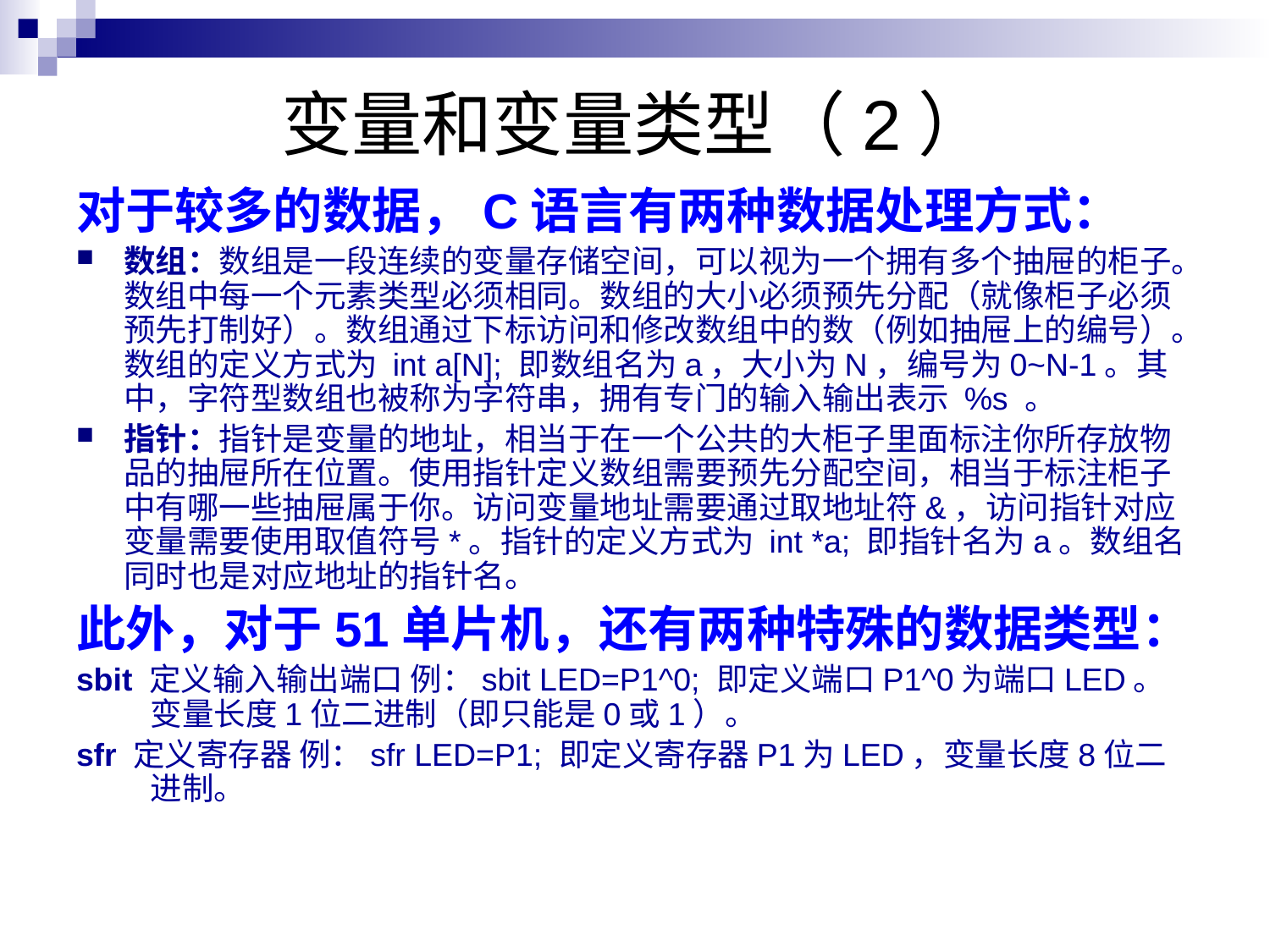

# 变量和变量类型（2）
对于较多的数据，C语言有两种数据处理方式：
数组：数组是一段连续的变量存储空间，可以视为一个拥有多个抽屉的柜子。数组中每一个元素类型必须相同。数组的大小必须预先分配（就像柜子必须预先打制好）。数组通过下标访问和修改数组中的数（例如抽屉上的编号）。数组的定义方式为 int a[N]; 即数组名为a，大小为N，编号为0~N-1。其中，字符型数组也被称为字符串，拥有专门的输入输出表示 %s 。
指针：指针是变量的地址，相当于在一个公共的大柜子里面标注你所存放物品的抽屉所在位置。使用指针定义数组需要预先分配空间，相当于标注柜子中有哪一些抽屉属于你。访问变量地址需要通过取地址符&，访问指针对应变量需要使用取值符号*。指针的定义方式为 int *a; 即指针名为a。数组名同时也是对应地址的指针名。
此外，对于51单片机，还有两种特殊的数据类型：
sbit 定义输入输出端口 例：sbit LED=P1^0; 即定义端口P1^0为端口LED。变量长度1位二进制（即只能是0或1）。
sfr 定义寄存器 例：sfr LED=P1; 即定义寄存器P1为LED，变量长度8位二进制。